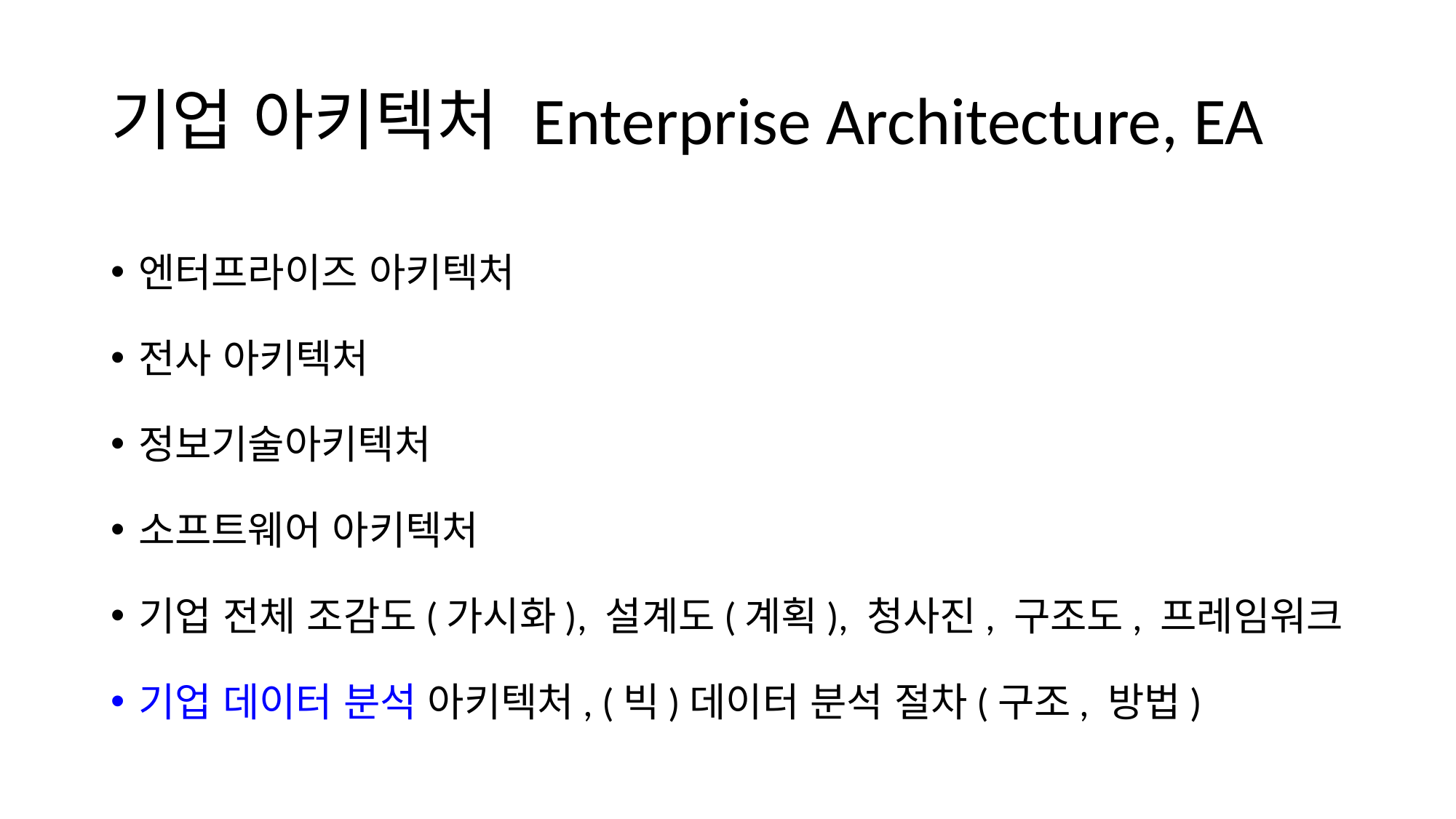

# 기업 아키텍처 Enterprise Architecture, EA
엔터프라이즈 아키텍처
전사 아키텍처
정보기술아키텍처
소프트웨어 아키텍처
기업 전체 조감도(가시화), 설계도(계획), 청사진, 구조도, 프레임워크
기업 데이터 분석 아키텍처, (빅)데이터 분석 절차(구조, 방법)